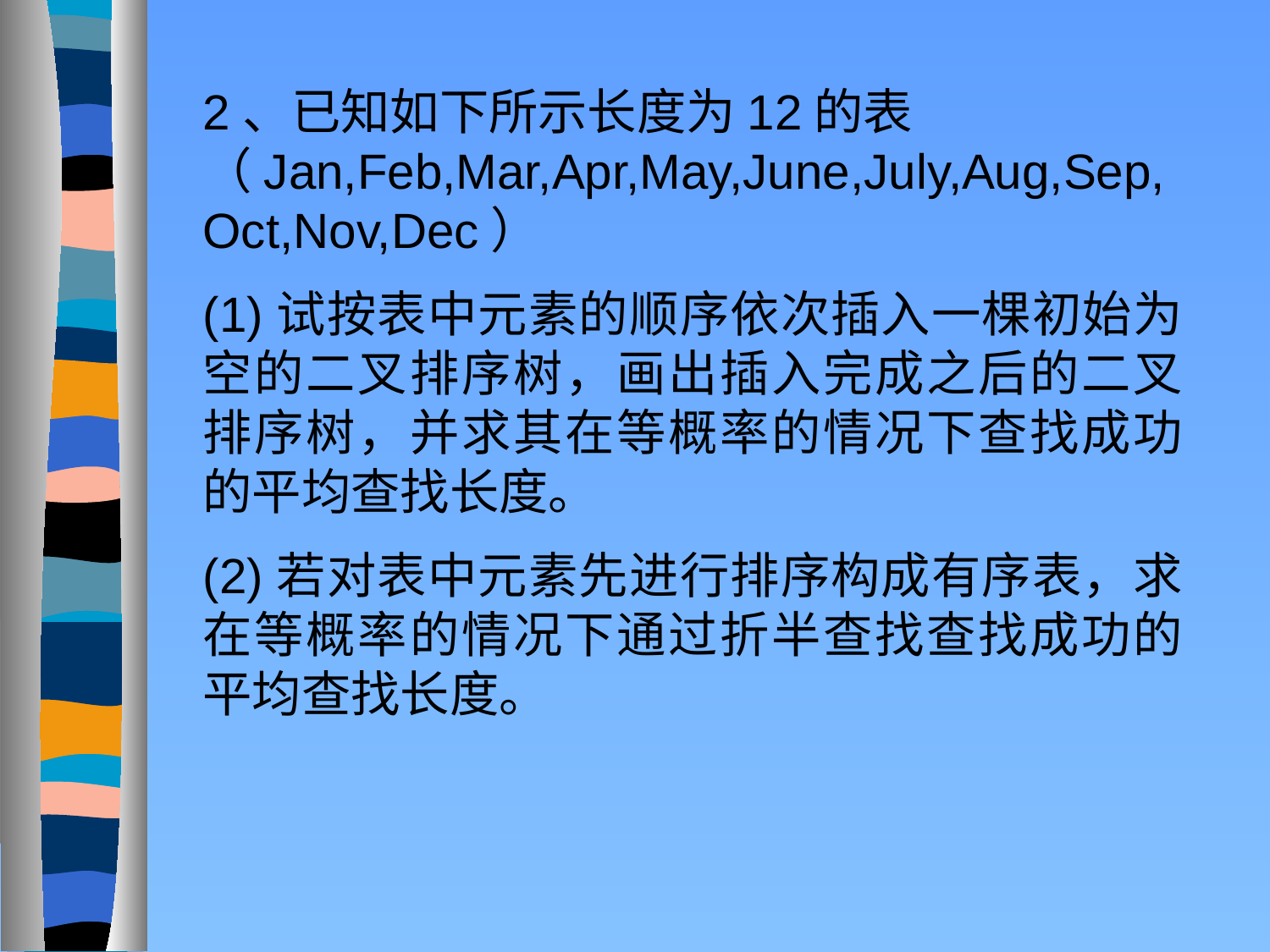

2、已知如下所示长度为12的表（Jan,Feb,Mar,Apr,May,June,July,Aug,Sep,Oct,Nov,Dec）
(1)试按表中元素的顺序依次插入一棵初始为空的二叉排序树，画出插入完成之后的二叉排序树，并求其在等概率的情况下查找成功的平均查找长度。
(2)若对表中元素先进行排序构成有序表，求在等概率的情况下通过折半查找查找成功的平均查找长度。